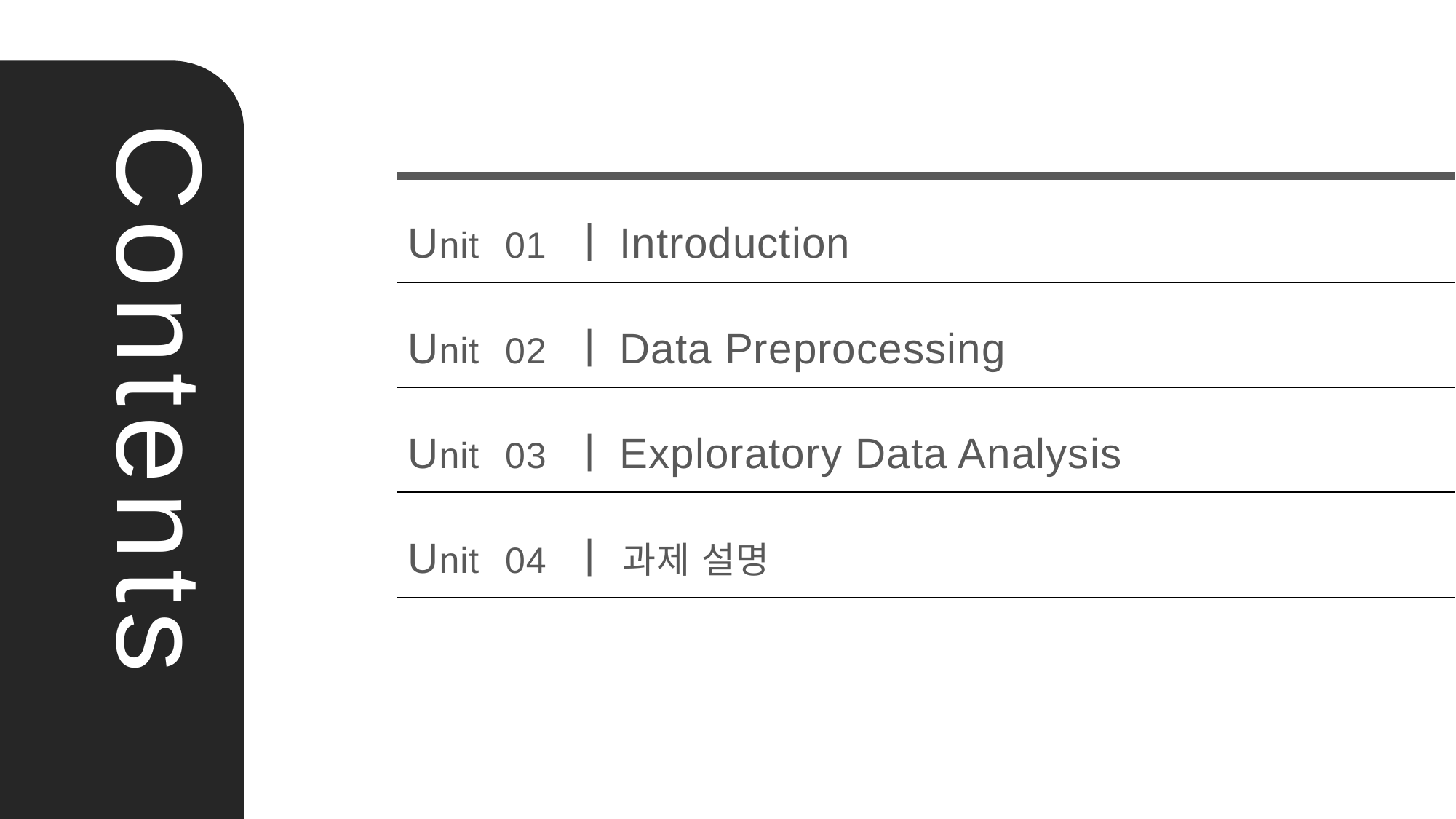

Unit  01 ㅣIntroduction
Unit  02 ㅣData Preprocessing

Unit  03 ㅣExploratory Data Analysis
Contents
Unit  04 ㅣ 과제 설명